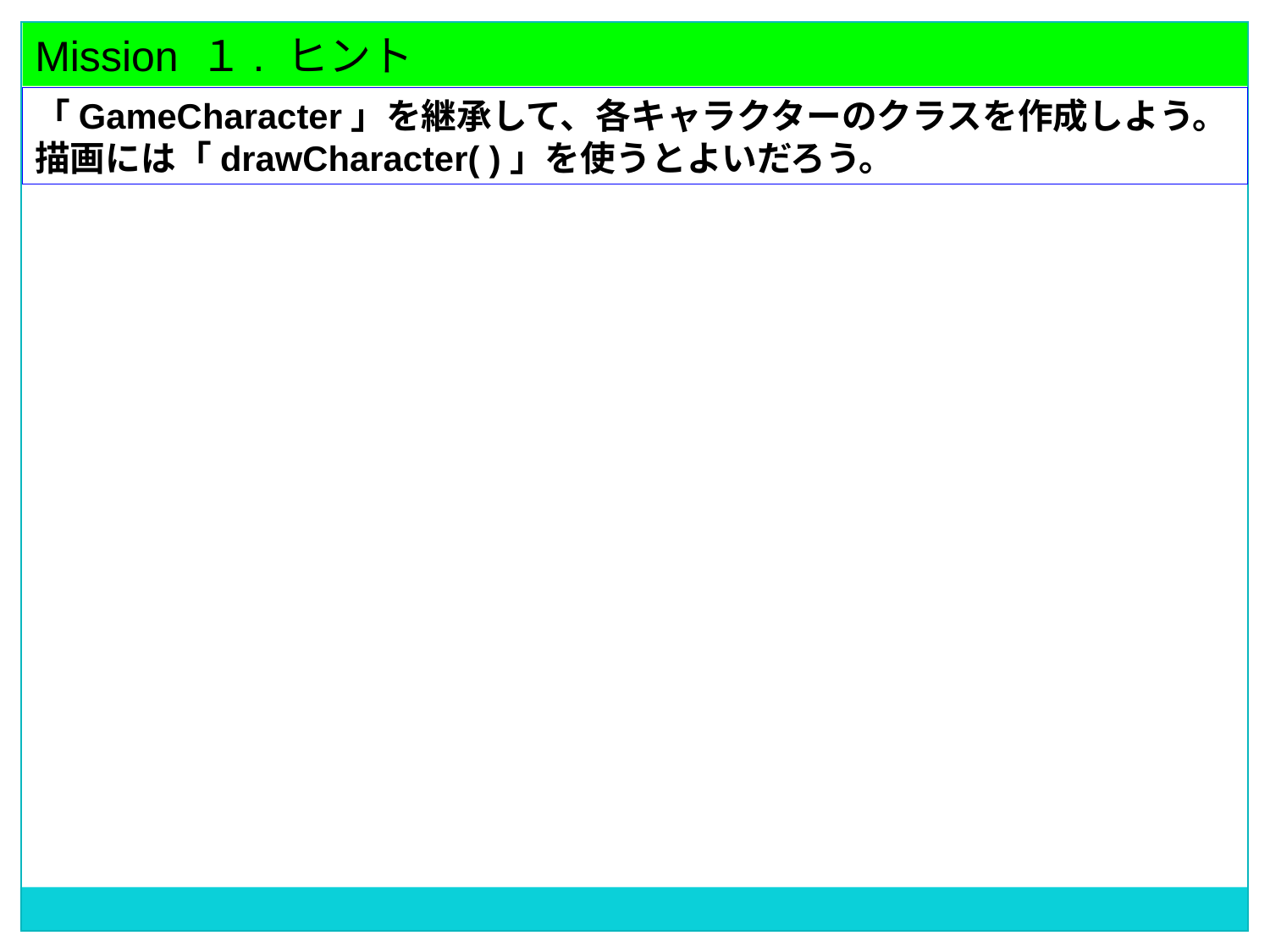

Mission １. ヒント
「GameCharacter」を継承して、各キャラクターのクラスを作成しよう。
描画には「drawCharacter( )」を使うとよいだろう。